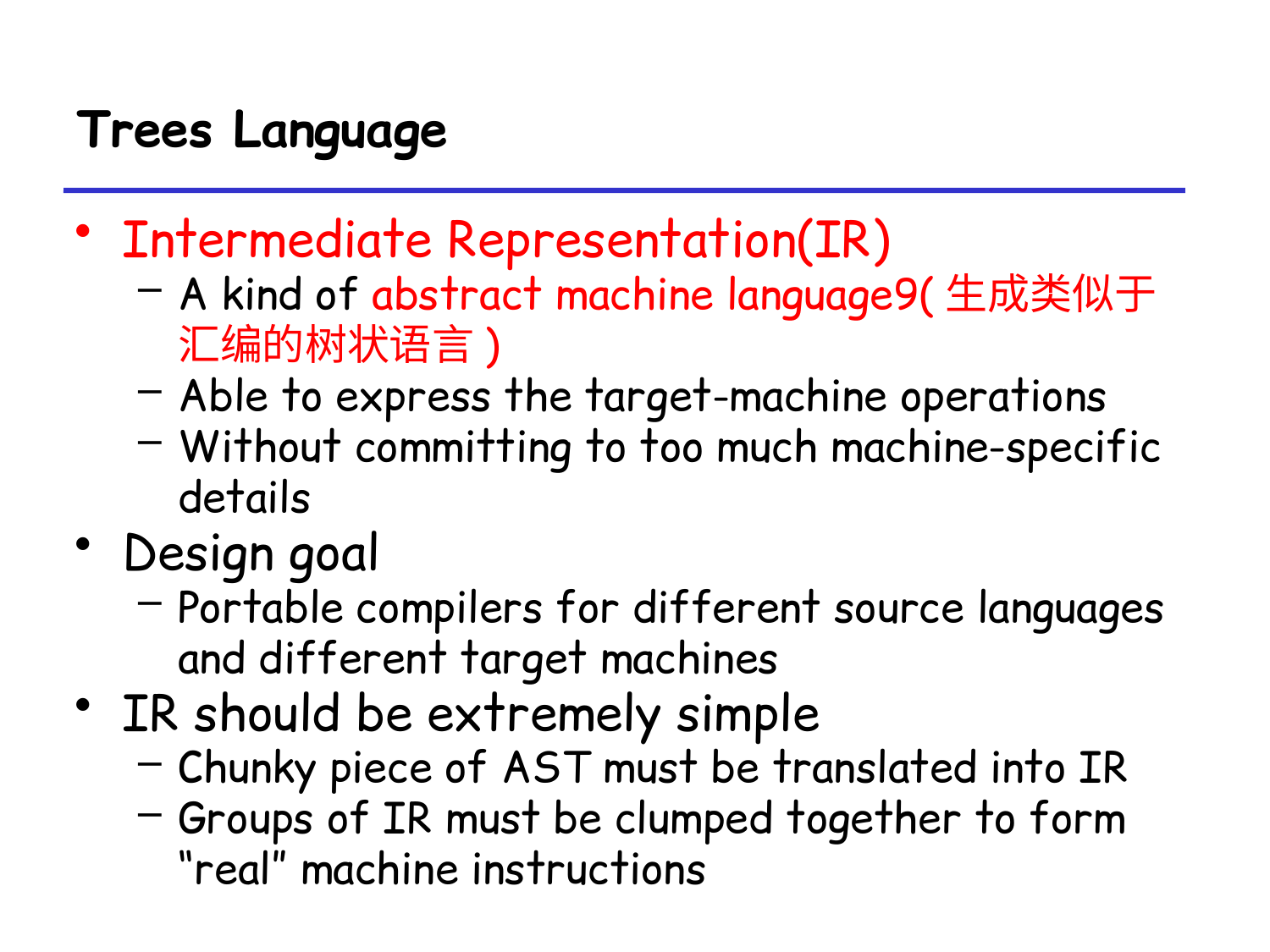

# Trees Language
Intermediate Representation(IR)
A kind of abstract machine language9(生成类似于汇编的树状语言)
Able to express the target-machine operations
Without committing to too much machine-specific details
Design goal
Portable compilers for different source languages and different target machines
IR should be extremely simple
Chunky piece of AST must be translated into IR
Groups of IR must be clumped together to form “real” machine instructions

2